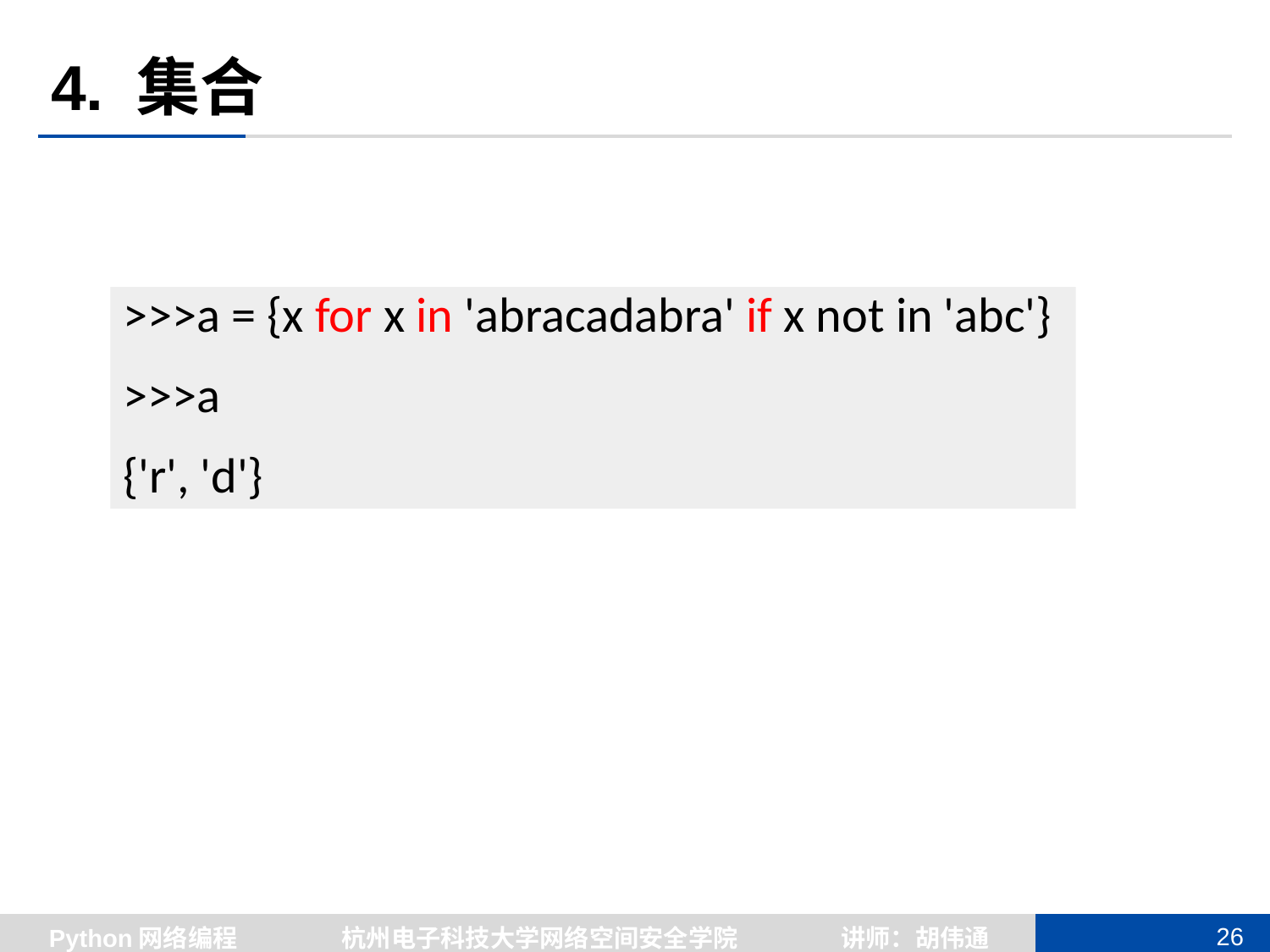

# 4. 集合
>>>a = {x for x in 'abracadabra' if x not in 'abc'}
>>>a
{'r', 'd'}